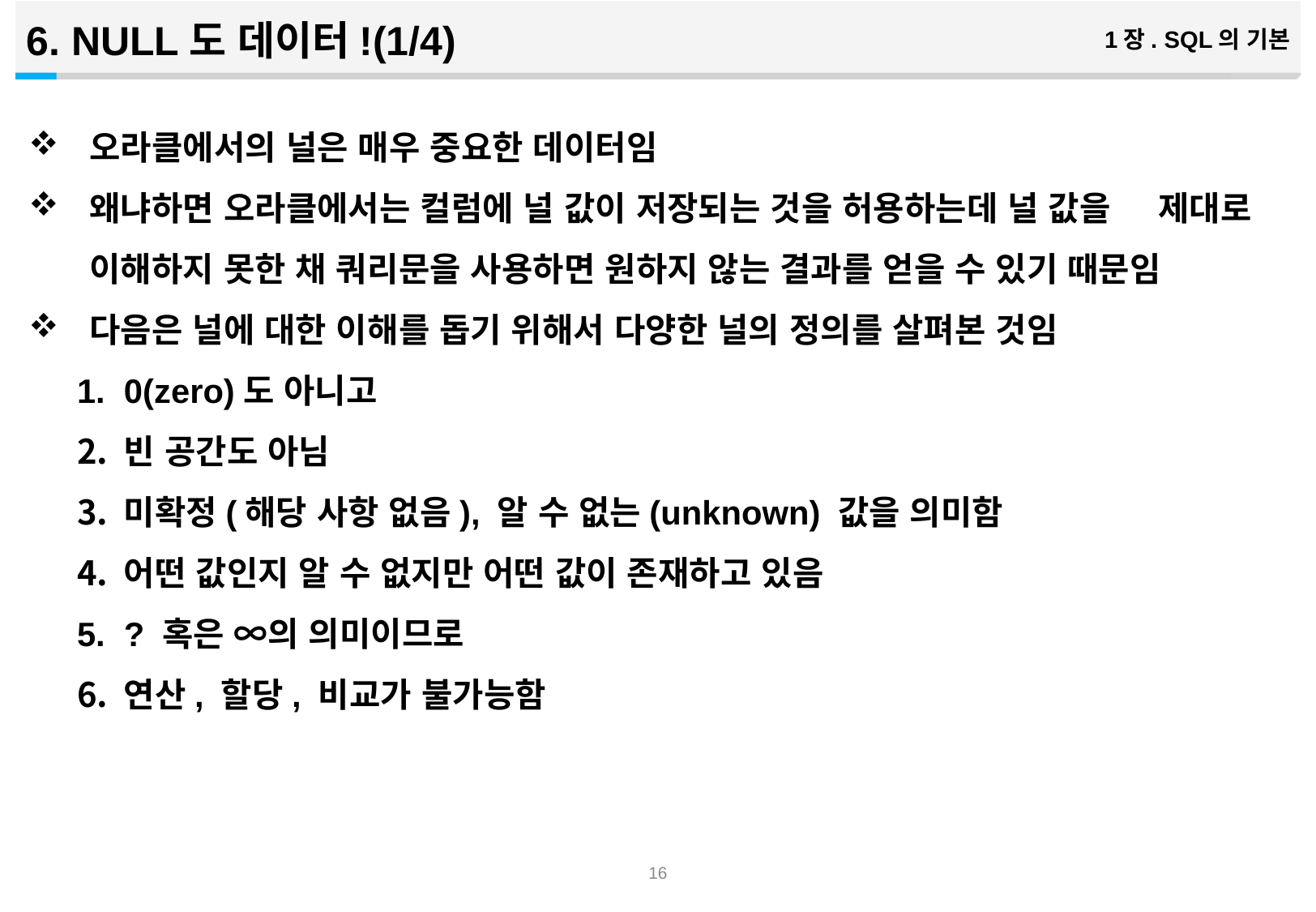

6. NULL도 데이터!(1/4)
1장. SQL의 기본
오라클에서의 널은 매우 중요한 데이터임
왜냐하면 오라클에서는 컬럼에 널 값이 저장되는 것을 허용하는데 널 값을     제대로 이해하지 못한 채 쿼리문을 사용하면 원하지 않는 결과를 얻을 수 있기 때문임
다음은 널에 대한 이해를 돕기 위해서 다양한 널의 정의를 살펴본 것임
0(zero)도 아니고
빈 공간도 아님
미확정(해당 사항 없음), 알 수 없는(unknown) 값을 의미함
어떤 값인지 알 수 없지만 어떤 값이 존재하고 있음
? 혹은 ∞의 의미이므로
연산, 할당, 비교가 불가능함

16